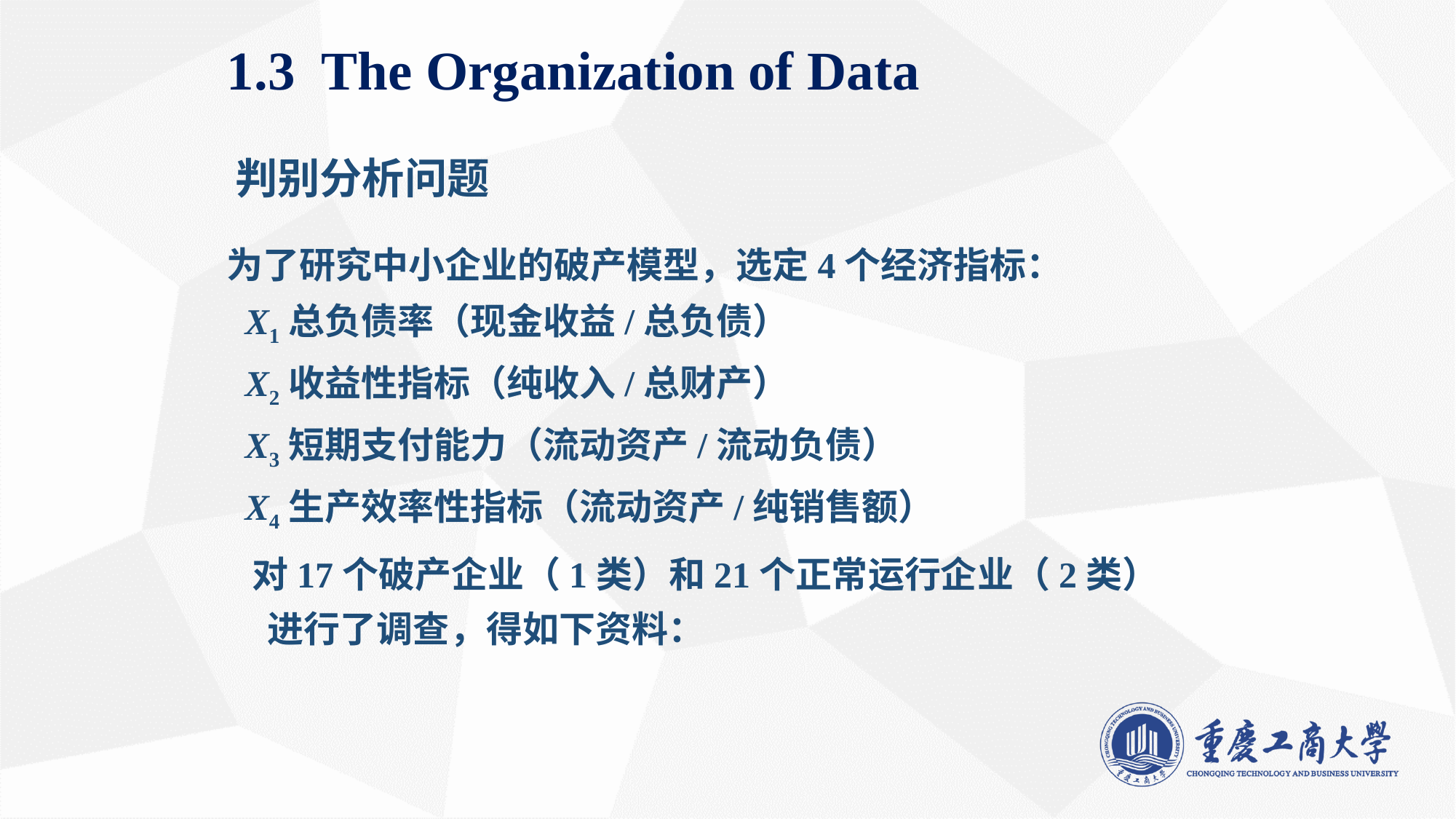

# 1.3  The Organization of Data
判别分析问题
为了研究中小企业的破产模型，选定4个经济指标：
  X1总负债率（现金收益/总负债）
  X2收益性指标（纯收入/总财产）
  X3短期支付能力（流动资产/流动负债）
  X4生产效率性指标（流动资产/纯销售额）
  对17个破产企业（1类）和21个正常运行企业（2类）进行了调查，得如下资料：